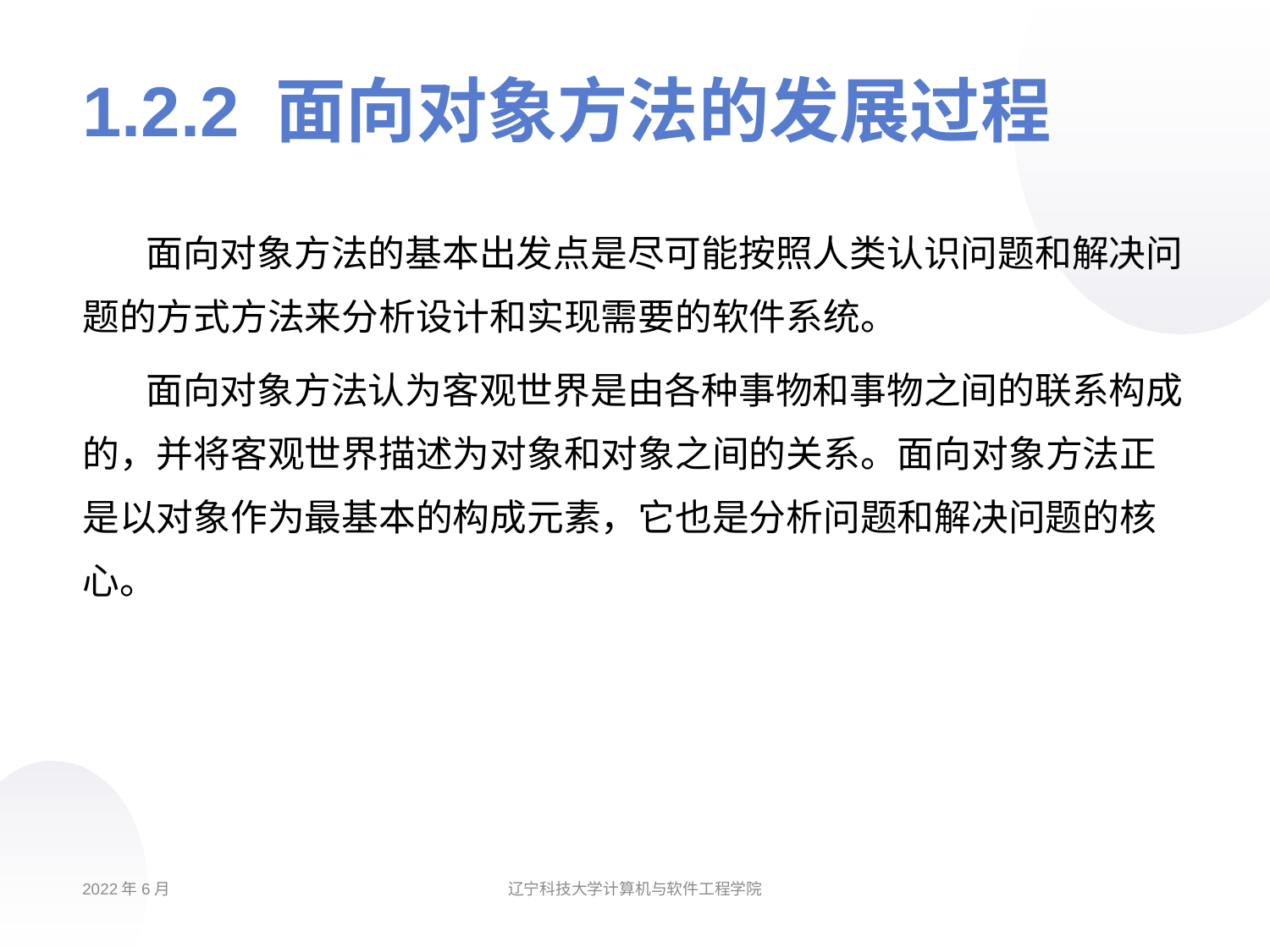

# 1.2.2 面向对象方法的发展过程
面向对象方法的基本出发点是尽可能按照人类认识问题和解决问题的方式方法来分析设计和实现需要的软件系统。
面向对象方法认为客观世界是由各种事物和事物之间的联系构成的，并将客观世界描述为对象和对象之间的关系。面向对象方法正是以对象作为最基本的构成元素，它也是分析问题和解决问题的核心。

2022年6月
辽宁科技大学计算机与软件工程学院
91